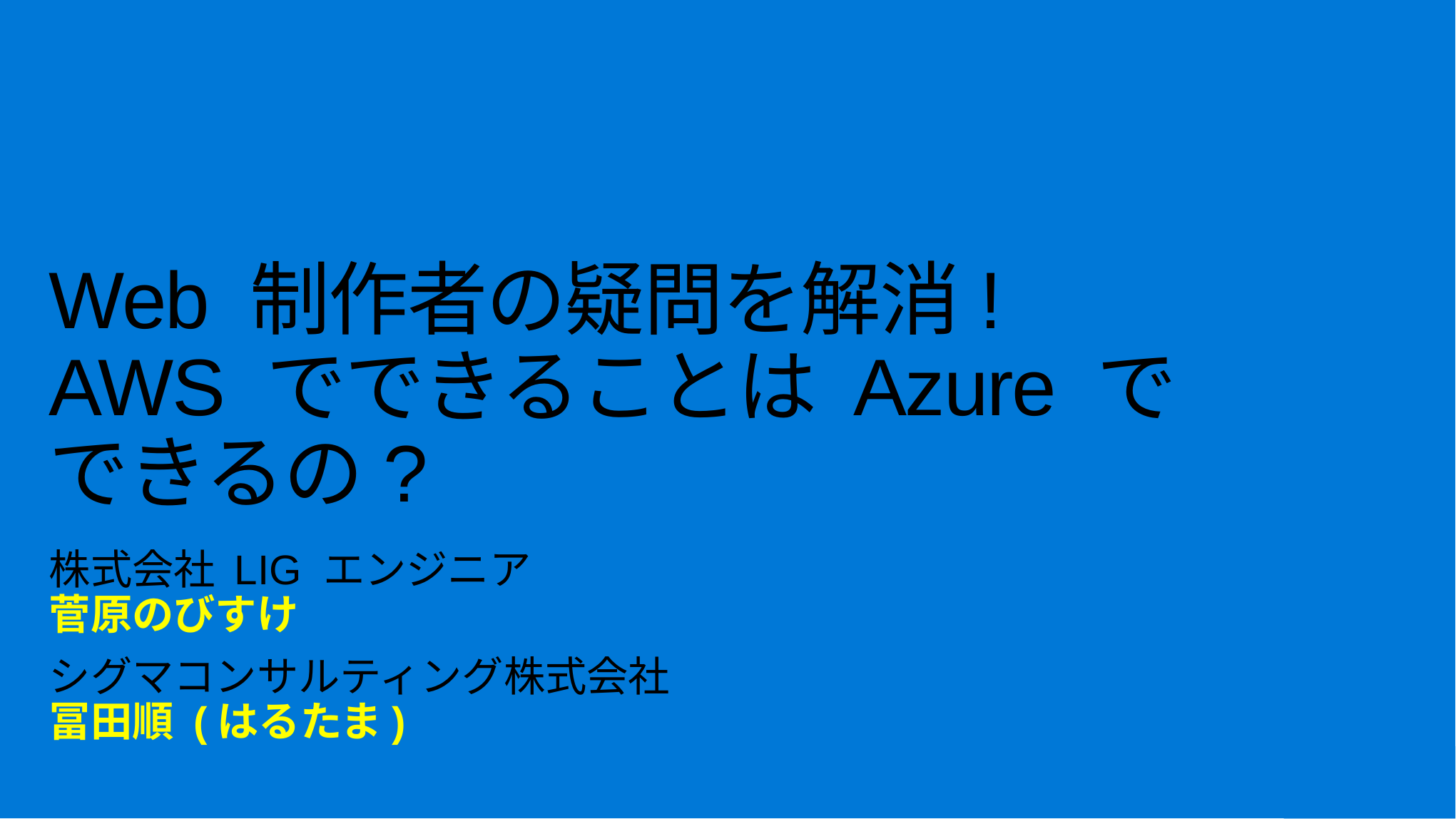

# Web 制作者の疑問を解消! AWS でできることは Azure でできるの?
株式会社 LIG エンジニア
菅原のびすけ

シグマコンサルティング株式会社
冨田順 (はるたま)